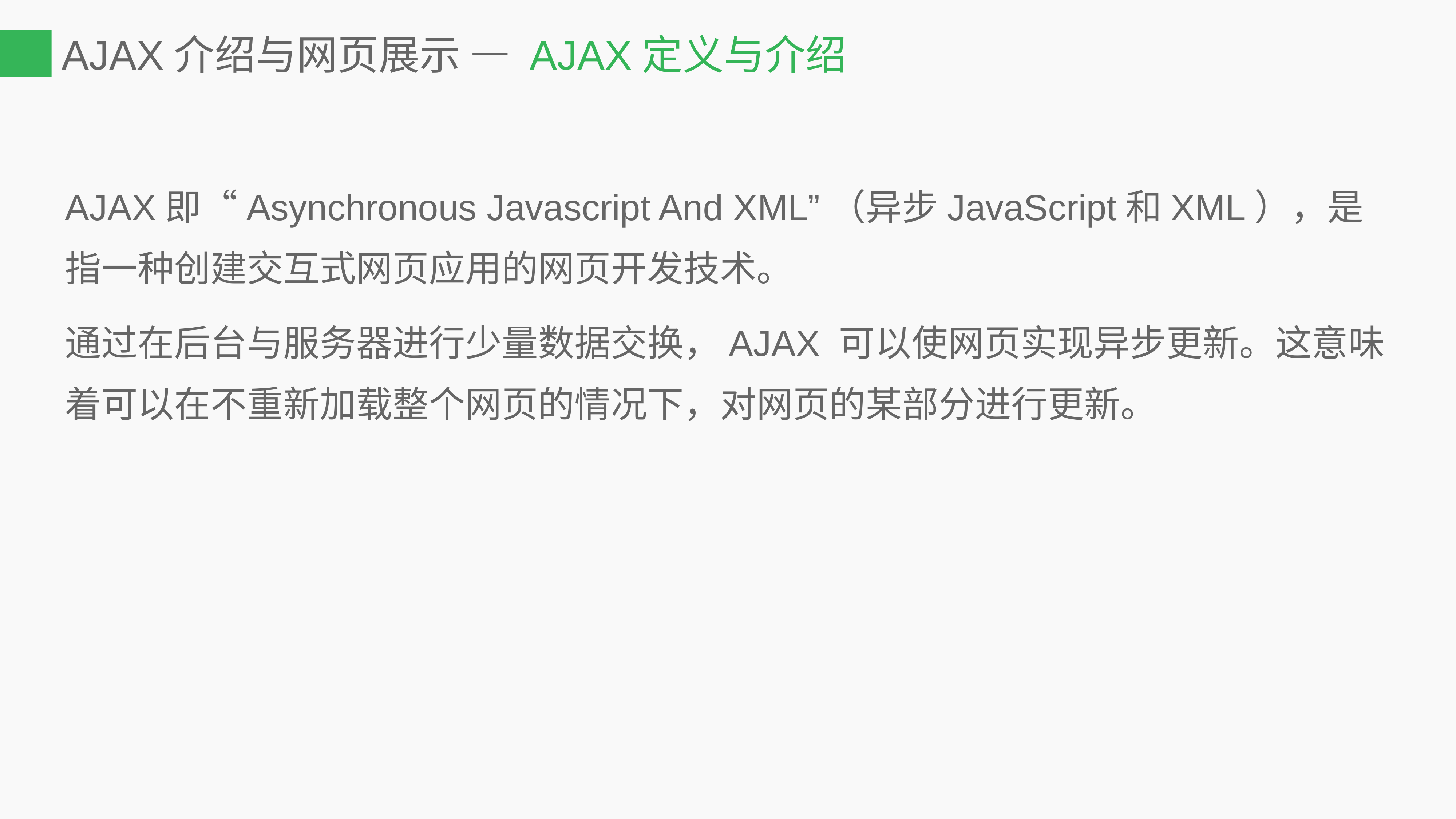

# AJAX介绍与网页展示 — AJAX定义与介绍
AJAX即“Asynchronous Javascript And XML”（异步JavaScript和XML），是指一种创建交互式网页应用的网页开发技术。
通过在后台与服务器进行少量数据交换，AJAX 可以使网页实现异步更新。这意味着可以在不重新加载整个网页的情况下，对网页的某部分进行更新。